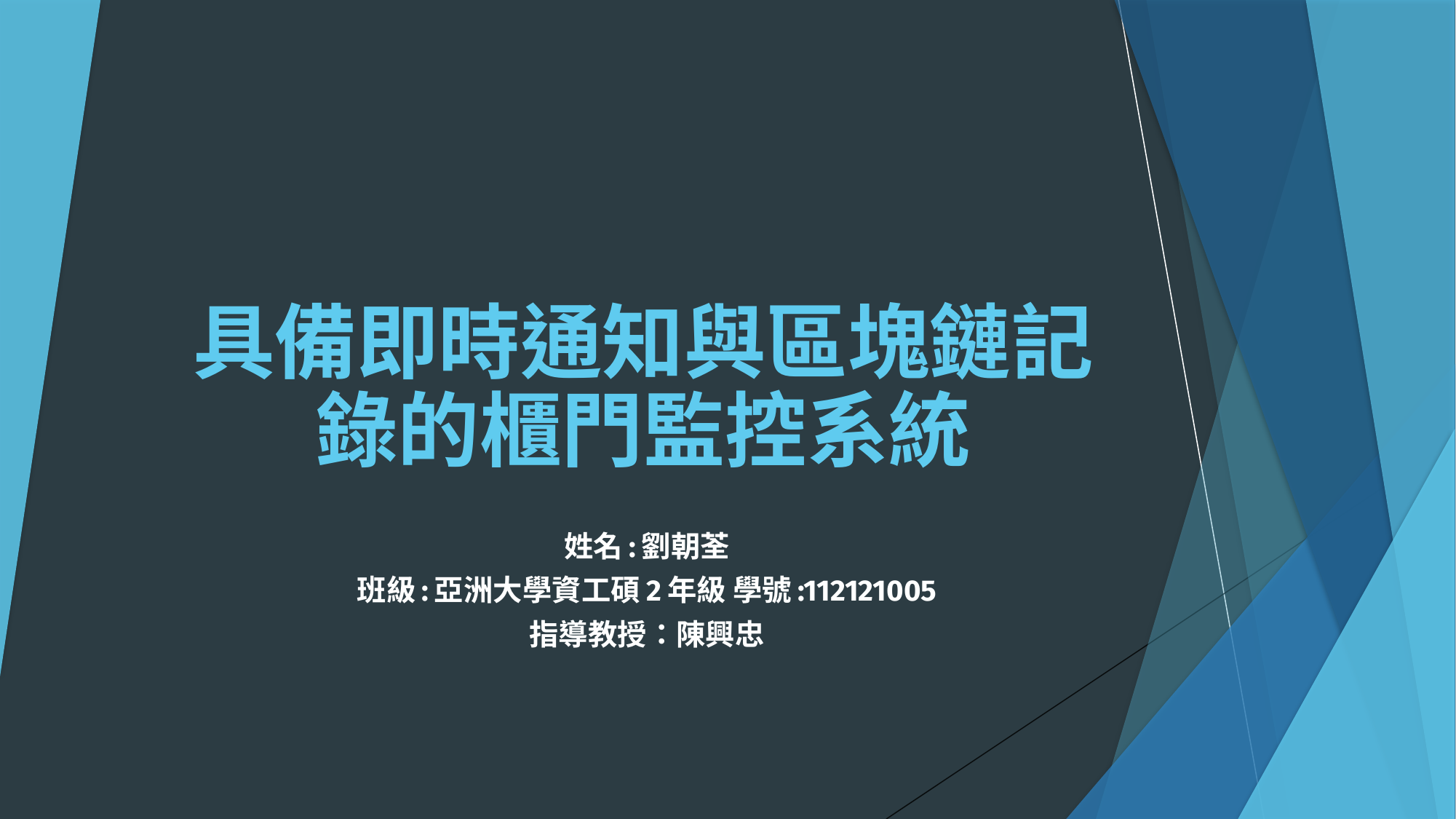

# 具備即時通知與區塊鏈記錄的櫃門監控系統
姓名:劉朝荃
班級:亞洲大學資工碩2年級 學號:112121005
指導教授：陳興忠